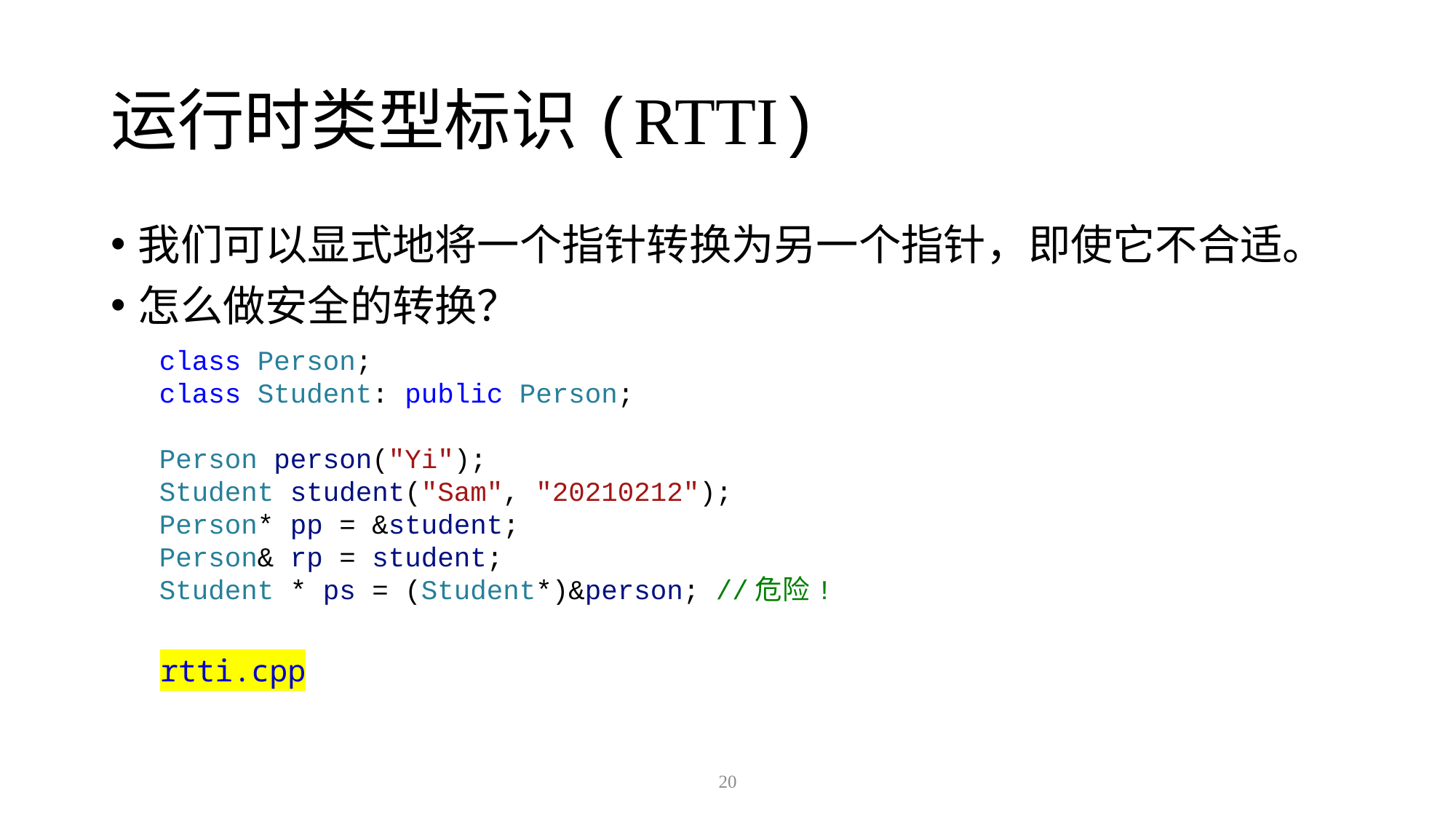

# 运行时类型标识(RTTI)
我们可以显式地将一个指针转换为另一个指针，即使它不合适。
怎么做安全的转换？
class Person;
class Student: public Person;

Person person("Yi");
Student student("Sam", "20210212");
Person* pp = &student;
Person& rp = student;
Student * ps = (Student*)&person; //危险!

rtti.cpp
20